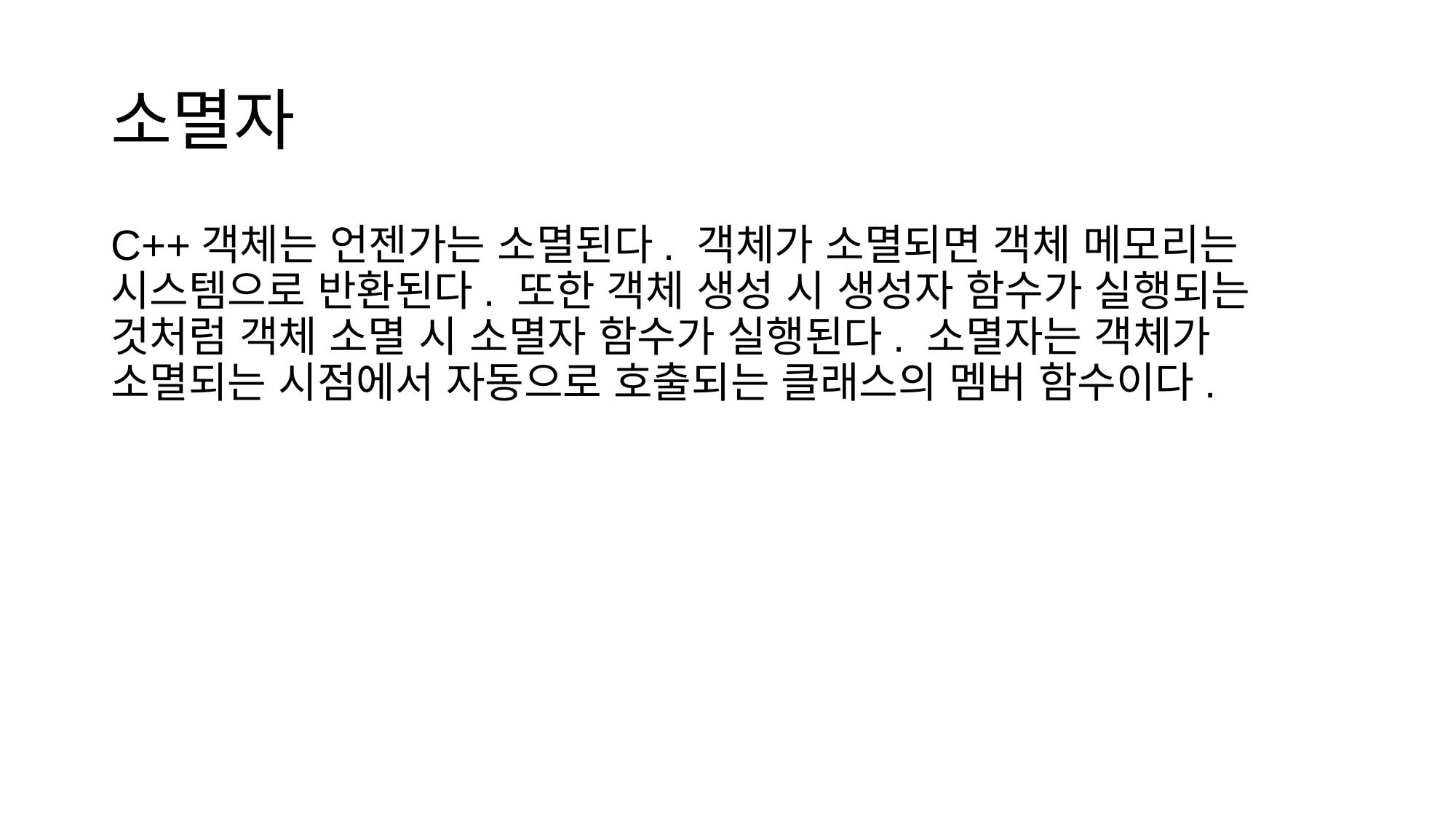

# 소멸자
C++객체는 언젠가는 소멸된다. 객체가 소멸되면 객체 메모리는 시스템으로 반환된다. 또한 객체 생성 시 생성자 함수가 실행되는 것처럼 객체 소멸 시 소멸자 함수가 실행된다. 소멸자는 객체가 소멸되는 시점에서 자동으로 호출되는 클래스의 멤버 함수이다.